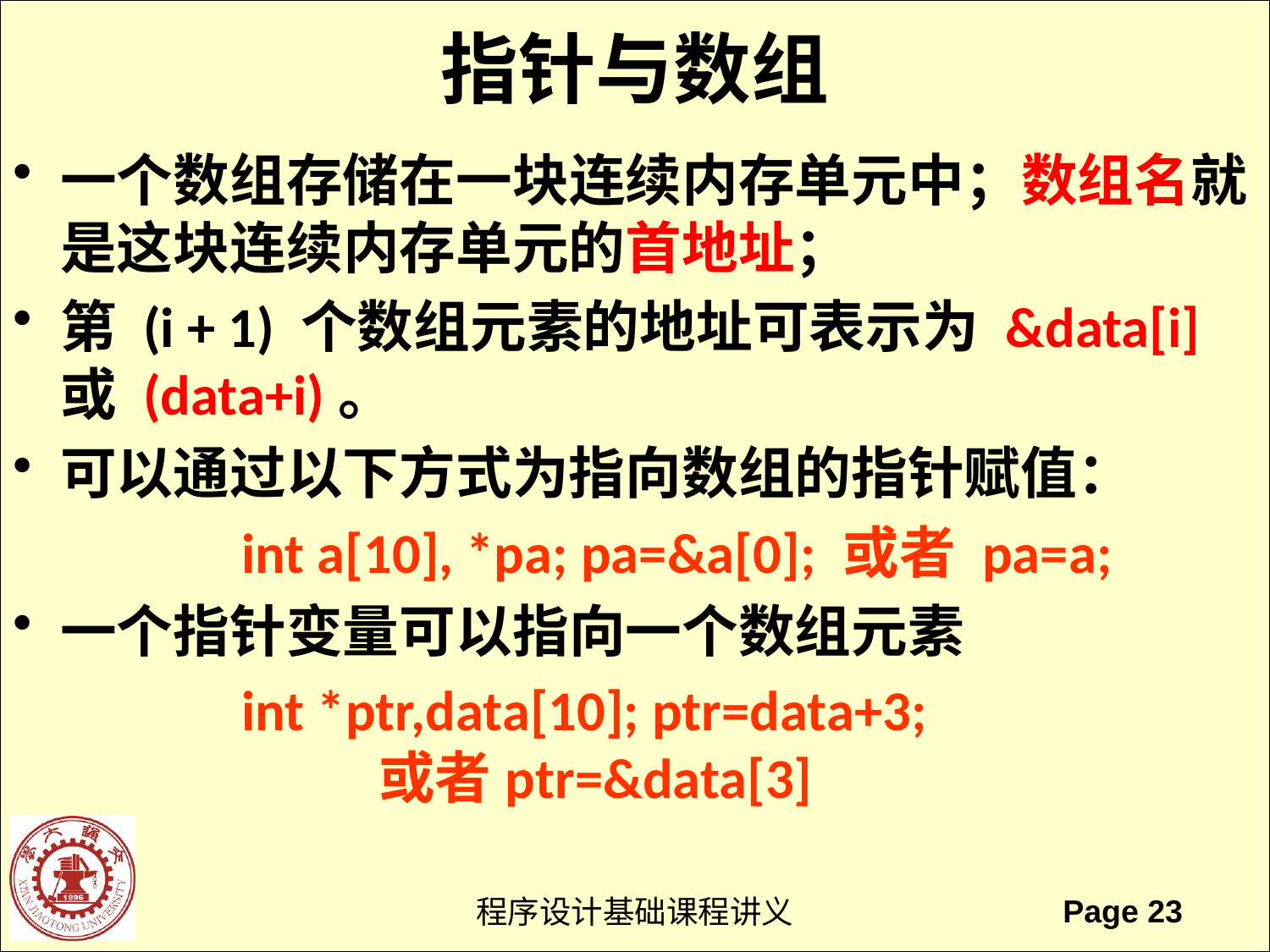

# 指针与数组
一个数组存储在一块连续内存单元中；数组名就是这块连续内存单元的首地址；
第 (i + 1) 个数组元素的地址可表示为 &data[i] 或 (data+i)。
可以通过以下方式为指向数组的指针赋值：
                  int a[10], *pa; pa=&a[0]; 或者 pa=a;
一个指针变量可以指向一个数组元素
                  int *ptr,data[10]; ptr=data+3;					    或者ptr=&data[3]